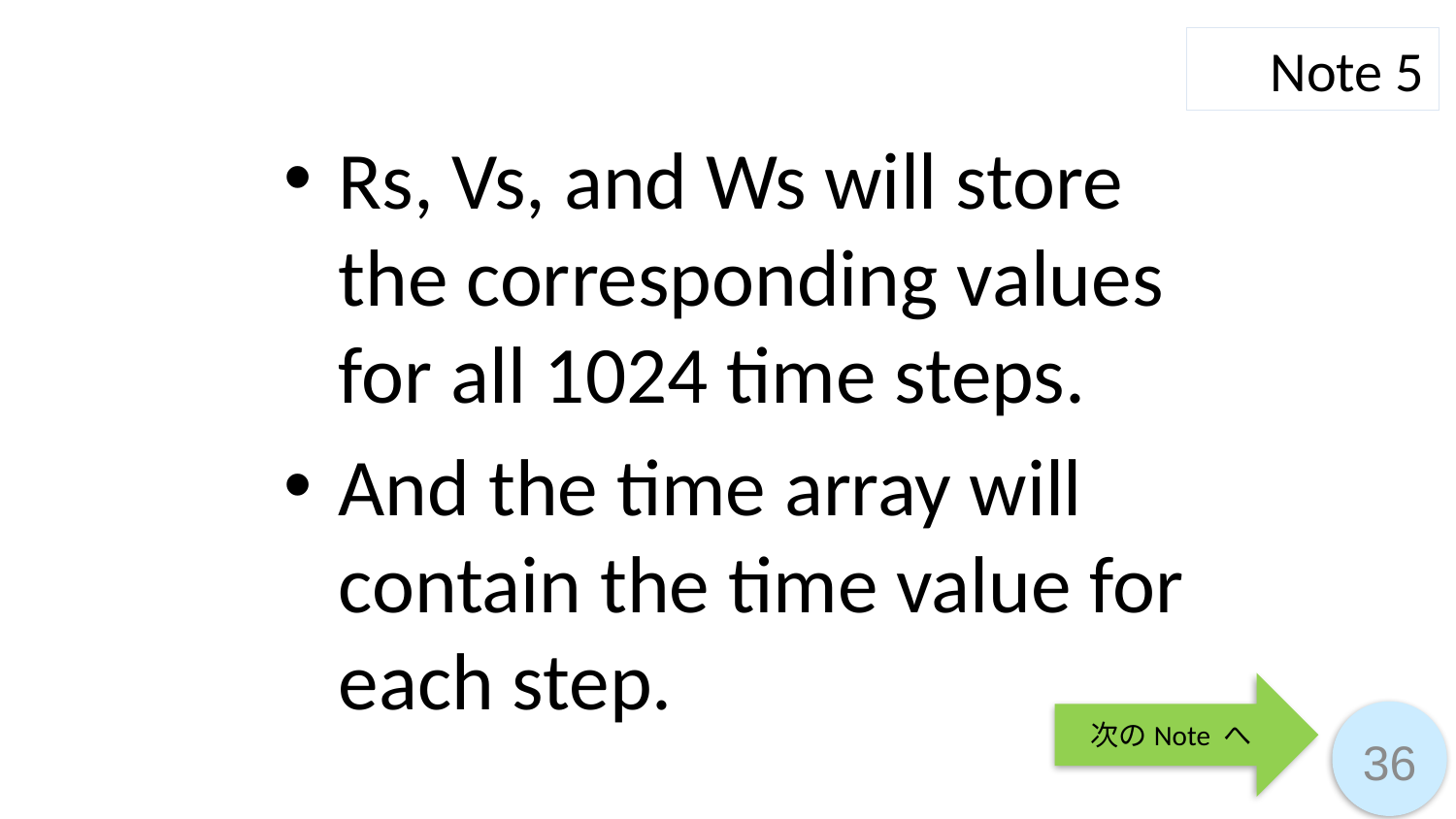

Note 5
Rs, Vs, and Ws will store the corresponding values for all 1024 time steps.
And the time array will contain the time value for each step.
次のNote へ
36